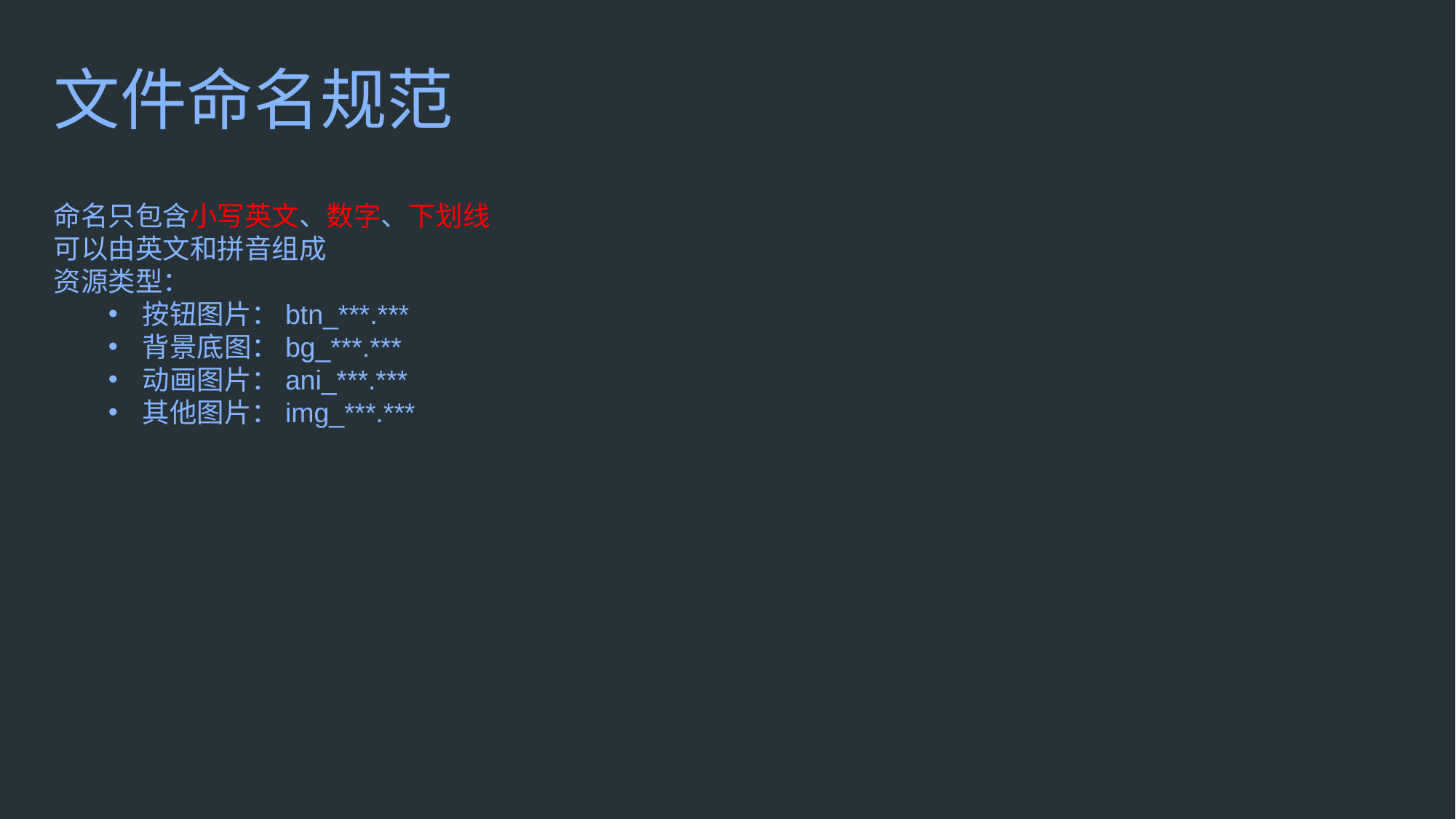

文件命名规范
命名只包含小写英文、数字、下划线
可以由英文和拼音组成
资源类型：
按钮图片：btn_***.***
背景底图：bg_***.***
动画图片：ani_***.***
其他图片：img_***.***